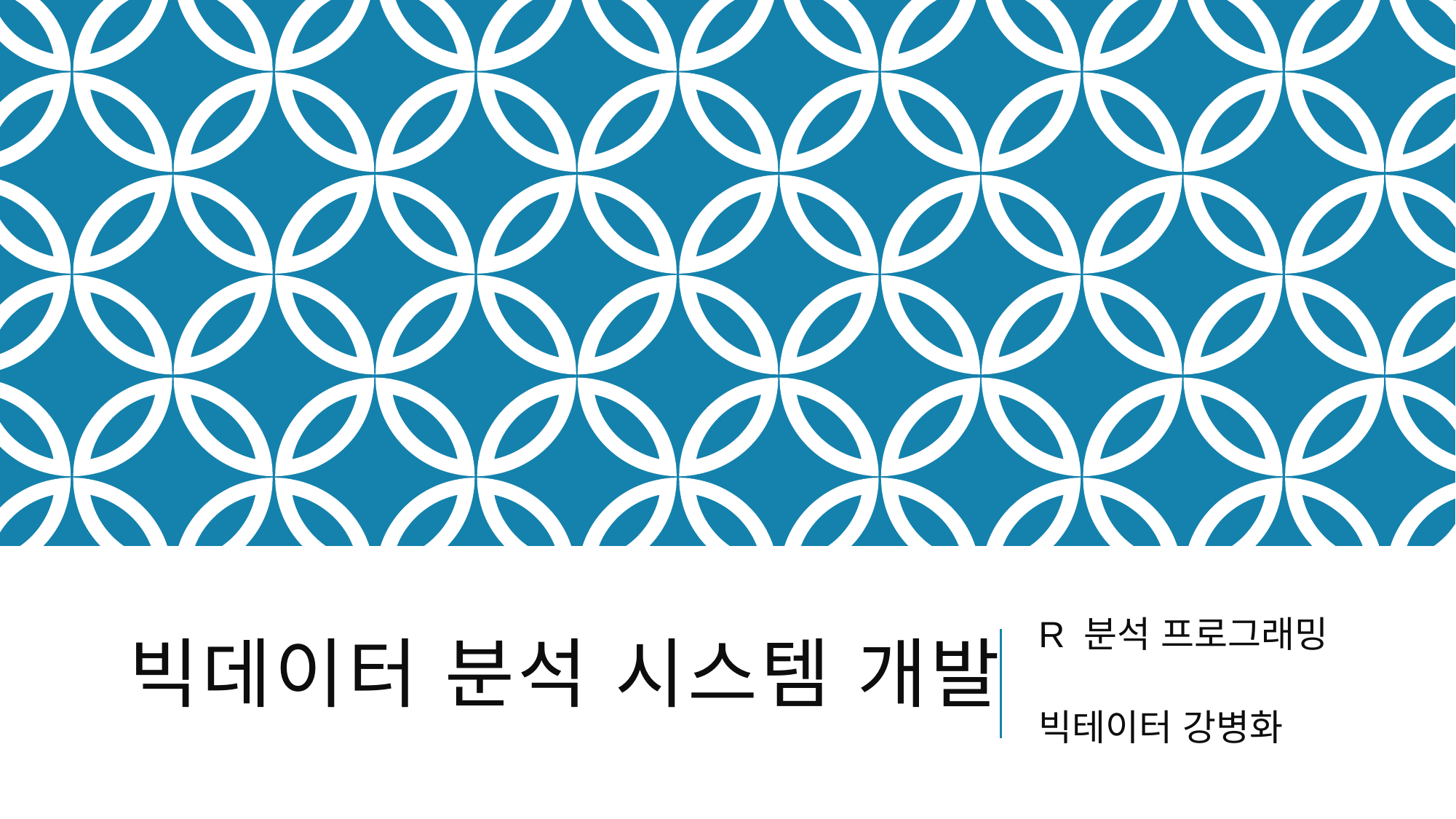

# 빅데이터 분석 시스템 개발
R 분석 프로그래밍

빅테이터 강병화